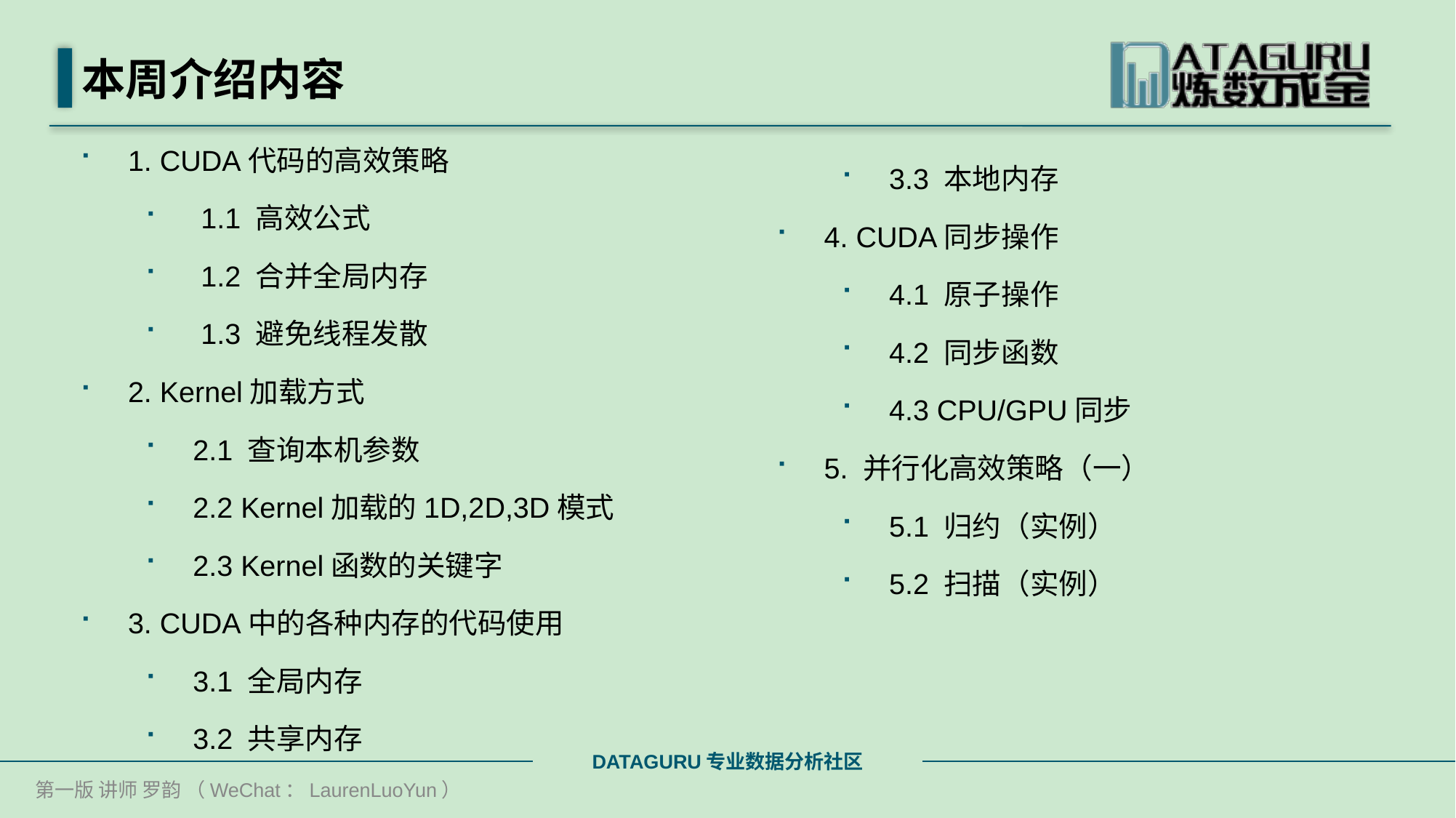

# 本周介绍内容
1. CUDA代码的高效策略
 1.1 高效公式
 1.2 合并全局内存
 1.3 避免线程发散
2. Kernel加载方式
2.1 查询本机参数
2.2 Kernel加载的1D,2D,3D模式
2.3 Kernel函数的关键字
3. CUDA中的各种内存的代码使用
3.1 全局内存
3.2 共享内存
3.3 本地内存
4. CUDA同步操作
4.1 原子操作
4.2 同步函数
4.3 CPU/GPU同步
5. 并行化高效策略（一）
5.1 归约（实例）
5.2 扫描（实例）